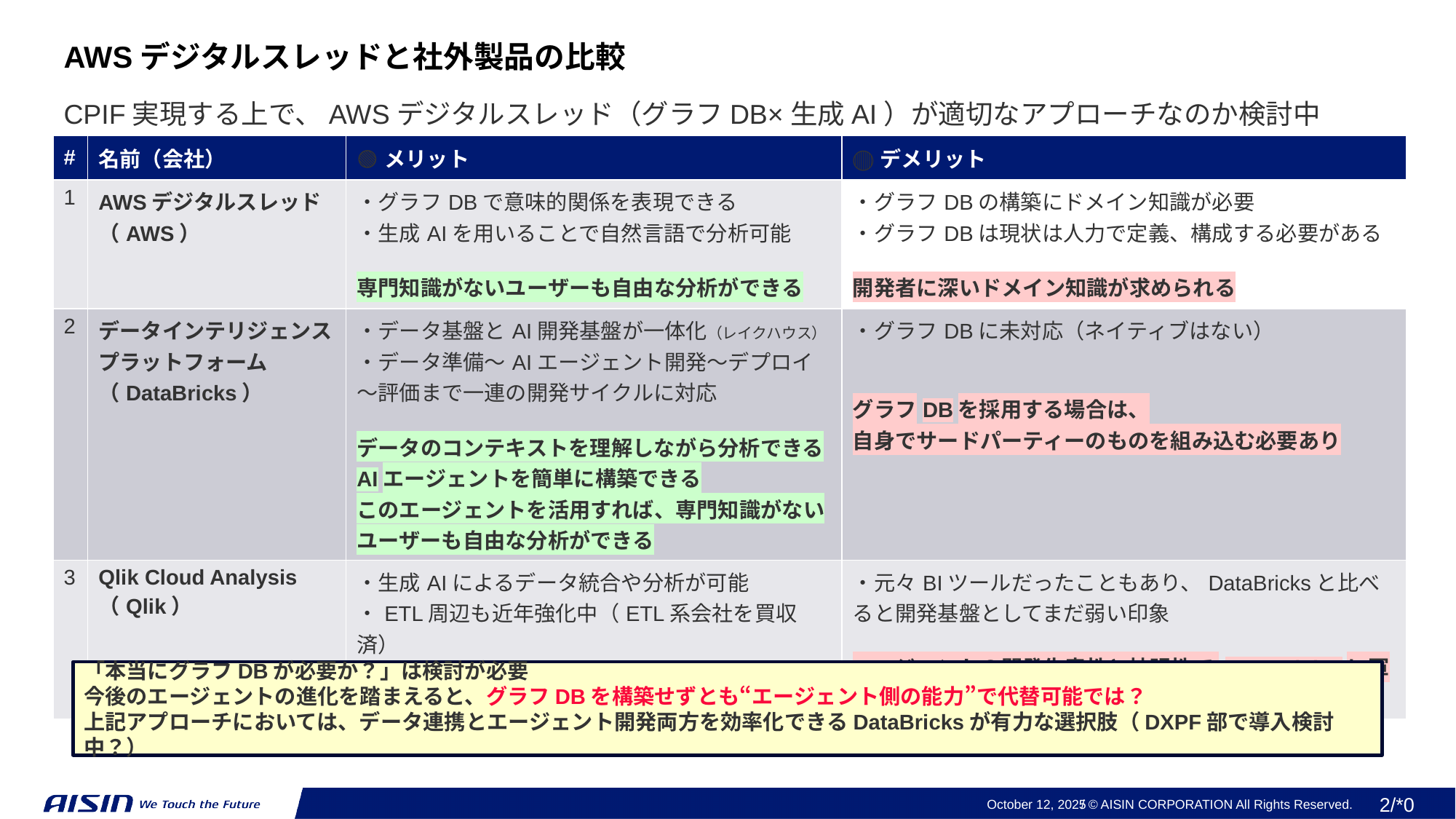

AWSデジタルスレッドと社外製品の比較
CPIF実現する上で、AWSデジタルスレッド（グラフDB×生成AI）が適切なアプローチなのか検討中
| # | 名前（会社） | 🟢メリット | 🔴デメリット |
| --- | --- | --- | --- |
| 1 | AWSデジタルスレッド （AWS） | ・グラフDBで意味的関係を表現できる ・生成AIを用いることで自然言語で分析可能 専門知識がないユーザーも自由な分析ができる | ・グラフDBの構築にドメイン知識が必要 ・グラフDBは現状は人力で定義、構成する必要がある 開発者に深いドメイン知識が求められる |
| 2 | データインテリジェンスプラットフォーム（DataBricks） | ・データ基盤とAI開発基盤が一体化（レイクハウス） ・データ準備～AIエージェント開発～デプロイ～評価まで一連の開発サイクルに対応 データのコンテキストを理解しながら分析できるAIエージェントを簡単に構築できる このエージェントを活用すれば、専門知識がないユーザーも自由な分析ができる | ・グラフDBに未対応（ネイティブはない） グラフDBを採用する場合は、 自身でサードパーティーのものを組み込む必要あり |
| 3 | Qlik Cloud Analysis（Qlik） | ・生成AIによるデータ統合や分析が可能 ・ETL周辺も近年強化中（ETL系会社を買収済） 直感的なUI/UXが強み | ・元々BIツールだったこともあり、DataBricksと比べると開発基盤としてまだ弱い印象 エージェントの開発生産性と拡張性で DataBricks に軍配 |
「本当にグラフDBが必要か？」は検討が必要
今後のエージェントの進化を踏まえると、グラフDBを構築せずとも“エージェント側の能力”で代替可能では？
上記アプローチにおいては、データ連携とエージェント開発両方を効率化できるDataBricksが有力な選択肢（DXPF部で導入検討中？）
October 12, 2025